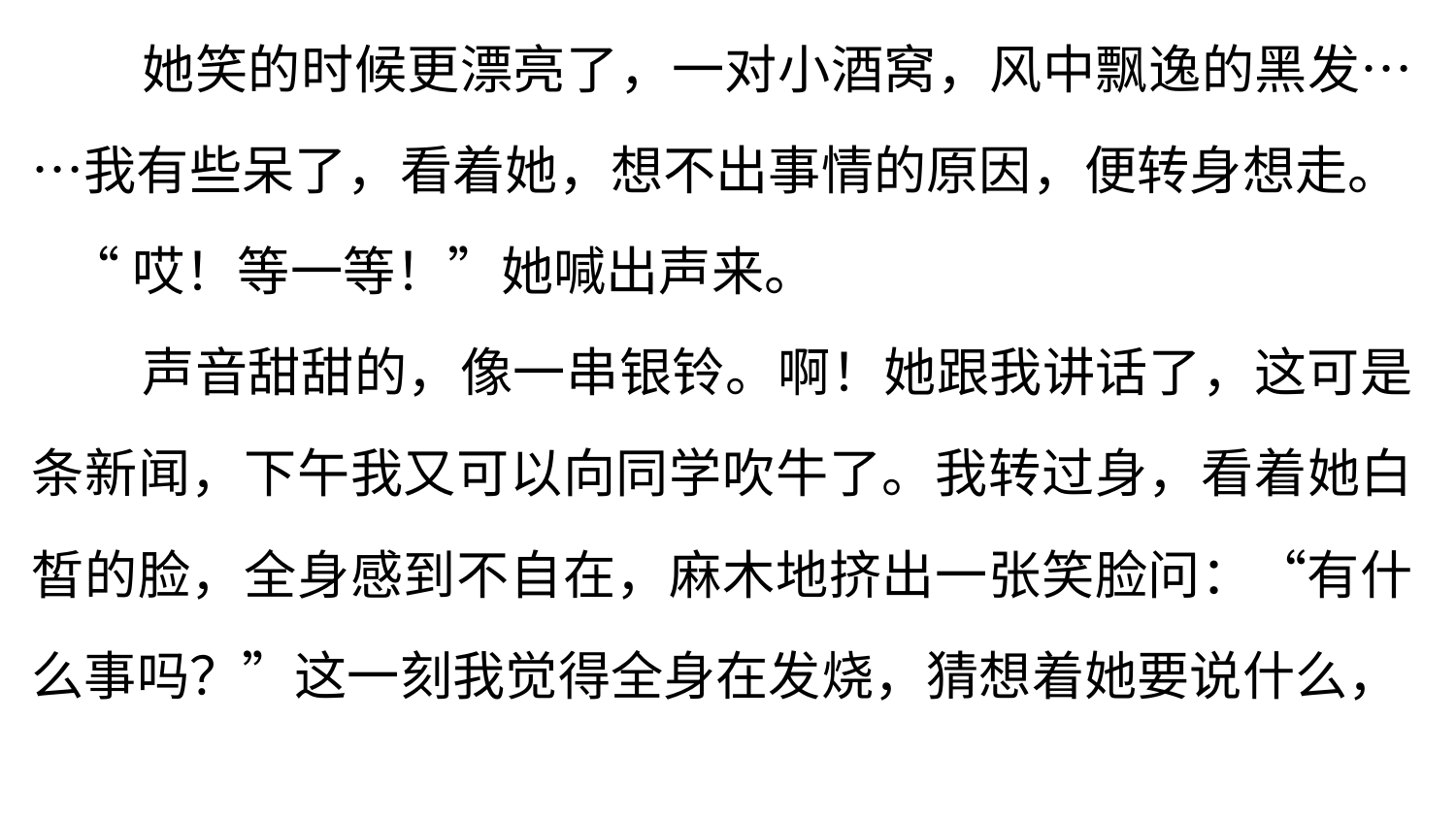

她笑的时候更漂亮了，一对小酒窝，风中飘逸的黑发……我有些呆了，看着她，想不出事情的原因，便转身想走。
   “哎！等一等！”她喊出声来。
        声音甜甜的，像一串银铃。啊！她跟我讲话了，这可是条新闻，下午我又可以向同学吹牛了。我转过身，看着她白皙的脸，全身感到不自在，麻木地挤出一张笑脸问：“有什么事吗？”这一刻我觉得全身在发烧，猜想着她要说什么，